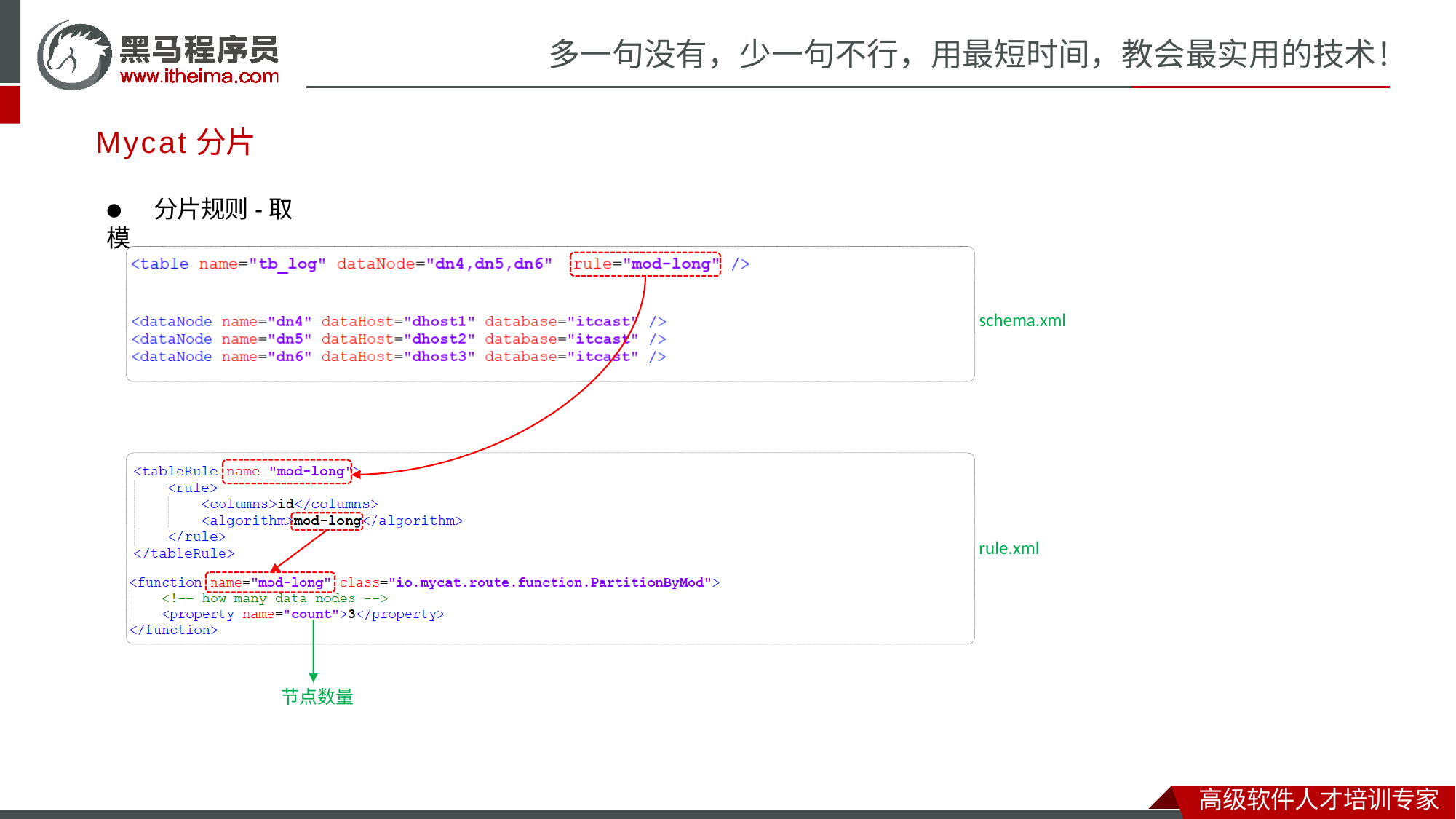

# 多一句没有，少一句不行，用最短时间，教会最实用的技术！

Mycat分片
⚫	分片规则-取模

schema.xml

rule.xml

节点数量
高级软件人才培训专家